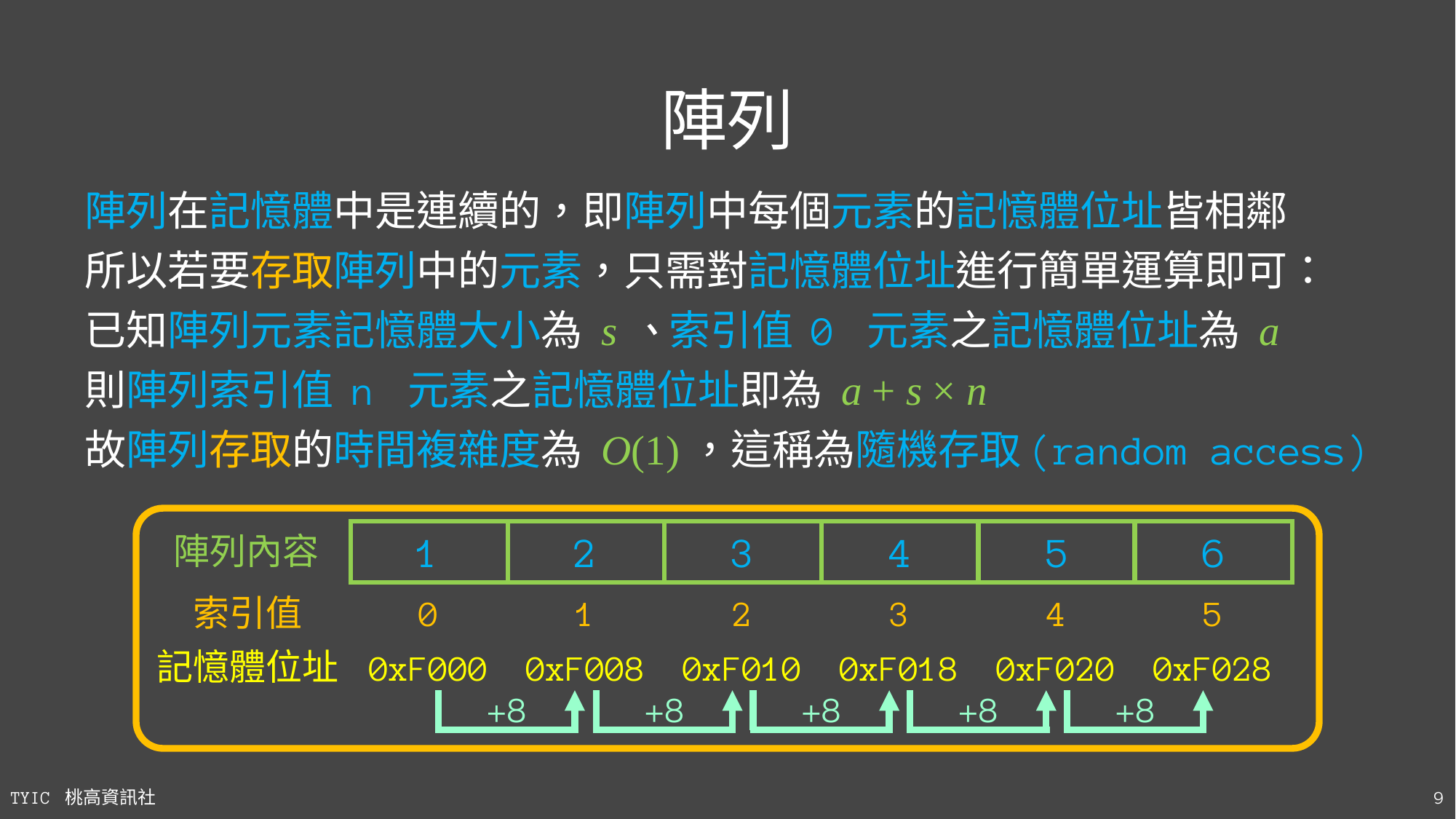

# 陣列
陣列在記憶體中是連續的，即陣列中每個元素的記憶體位址皆相鄰
所以若要存取陣列中的元素，只需對記憶體位址進行簡單運算即可：
已知陣列元素記憶體大小為 s、索引值 0 元素之記憶體位址為 a
則陣列索引值 n 元素之記憶體位址即為 a + s × n
故陣列存取的時間複雜度為 O(1)，這稱為隨機存取(random access)

1
2
3
4
5
6

陣列內容
索引值
0
1
2
3
4
5
記憶體位址
0xF000
0xF008
0xF010
0xF018
0xF020
0xF028
+8
+8
+8
+8
+8